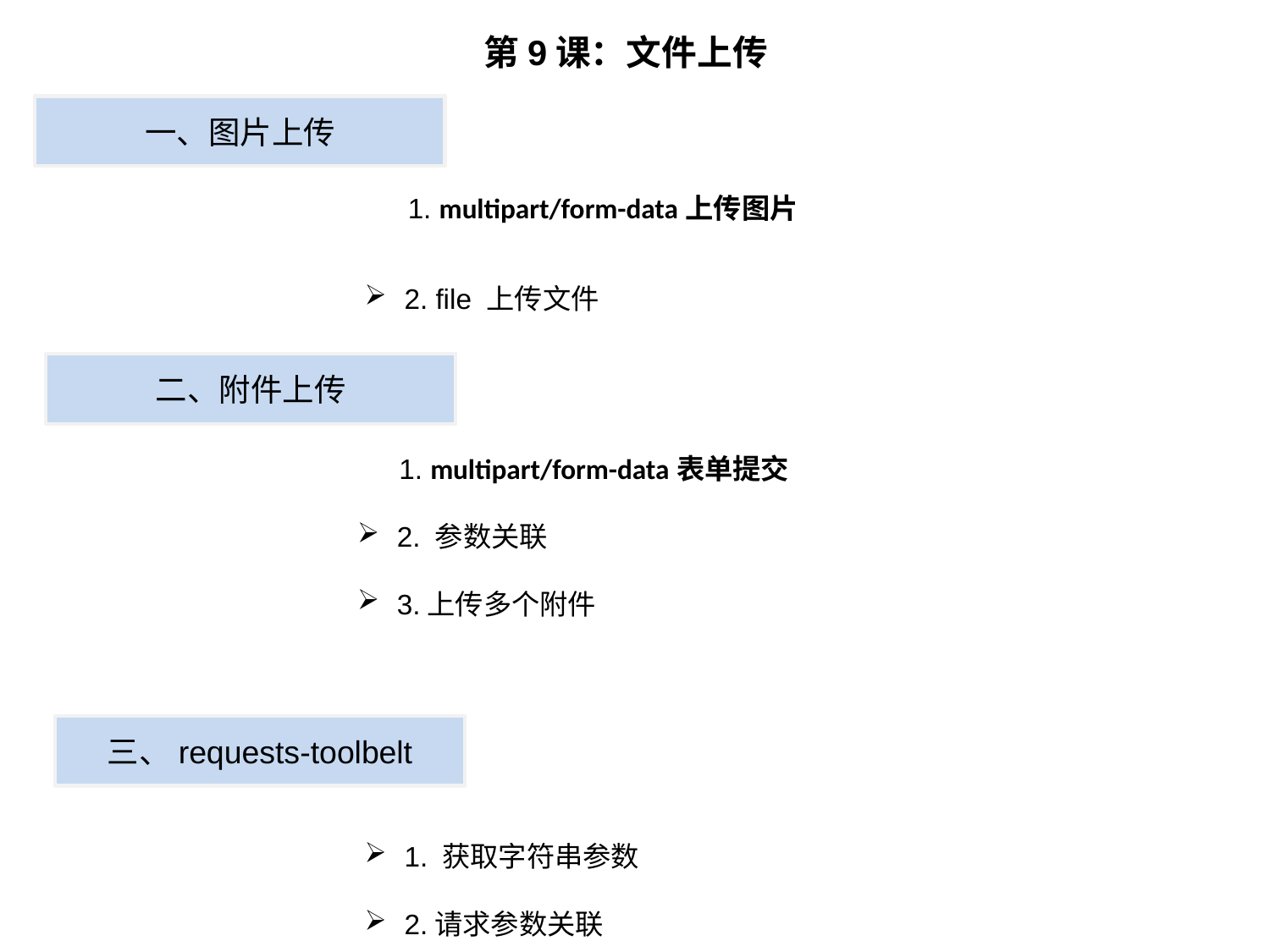

# 第9课：文件上传
一、图片上传
1. multipart/form-data上传图片
2. file 上传文件

二、附件上传
1. multipart/form-data表单提交

2. 参数关联

3.上传多个附件
三、requests-toolbelt
1. 获取字符串参数

2.请求参数关联